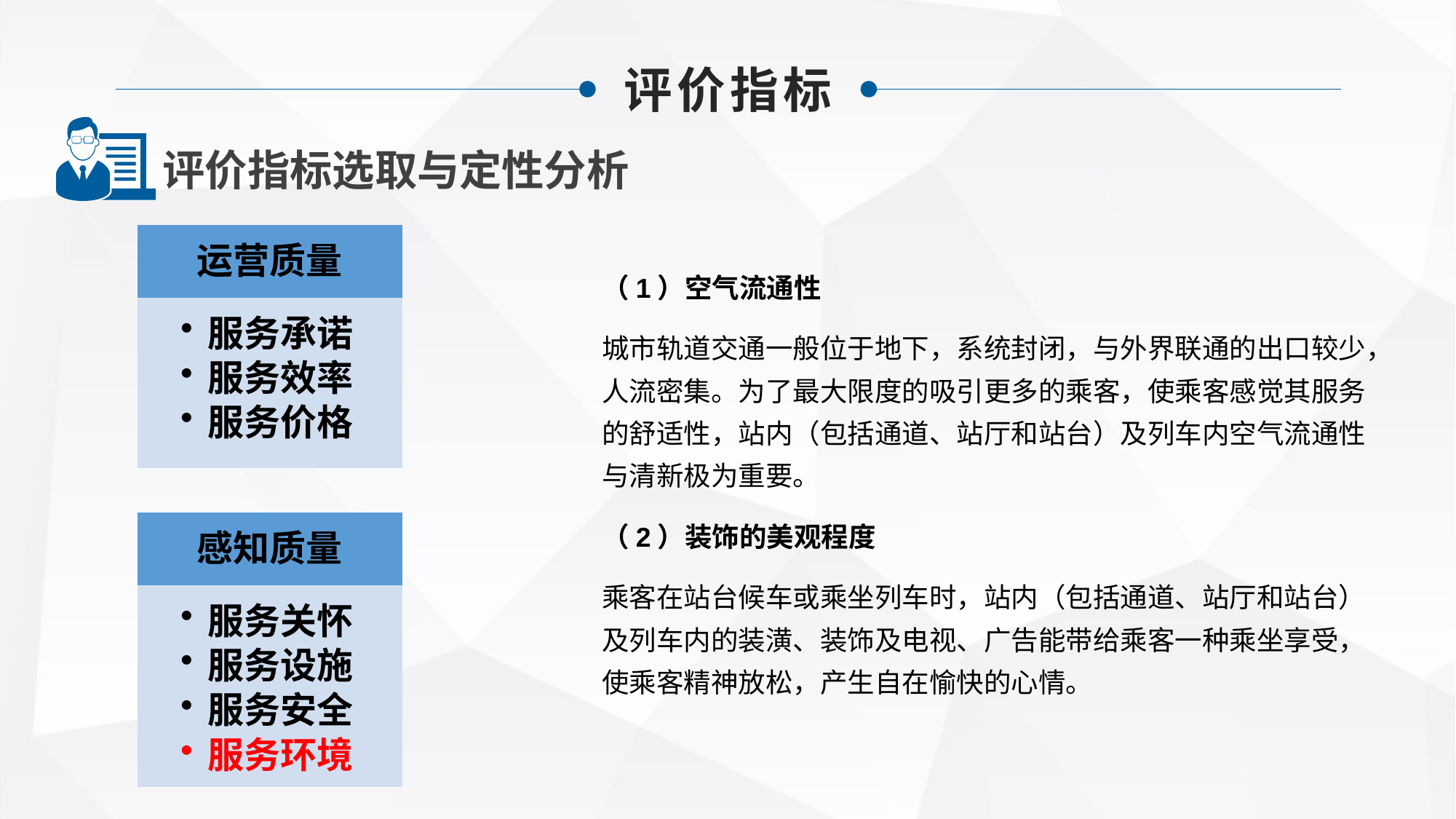

评价指标选取与定性分析
运营质量
服务承诺
服务效率
服务价格
感知质量
感知质量
服务关怀
服务设施
服务安全
服务环境
服务关怀
服务设施
服务安全
服务环境
（1）空气流通性
城市轨道交通一般位于地下，系统封闭，与外界联通的出口较少，人流密集。为了最大限度的吸引更多的乘客，使乘客感觉其服务的舒适性，站内（包括通道、站厅和站台）及列车内空气流通性与清新极为重要。
（2）装饰的美观程度
乘客在站台候车或乘坐列车时，站内（包括通道、站厅和站台）及列车内的装潢、装饰及电视、广告能带给乘客一种乘坐享受，使乘客精神放松，产生自在愉快的心情。